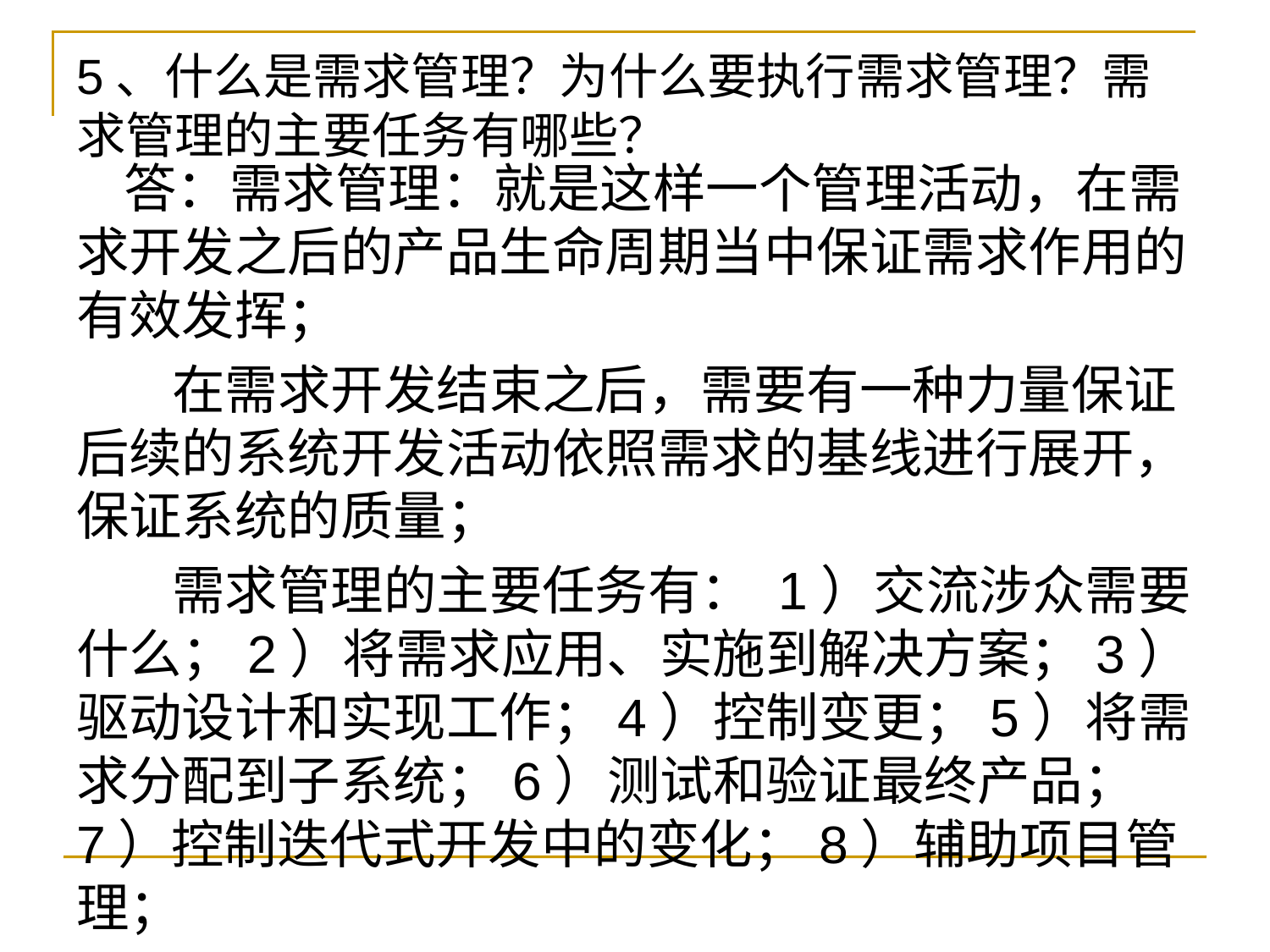

# 5、什么是需求管理？为什么要执行需求管理？需求管理的主要任务有哪些？
答：需求管理：就是这样一个管理活动，在需求开发之后的产品生命周期当中保证需求作用的有效发挥；
   在需求开发结束之后，需要有一种力量保证后续的系统开发活动依照需求的基线进行展开，保证系统的质量；
   需求管理的主要任务有： 1）交流涉众需要什么；2）将需求应用、实施到解决方案；3）驱动设计和实现工作；4）控制变更；5）将需求分配到子系统；6）测试和验证最终产品；7）控制迭代式开发中的变化；8）辅助项目管理；